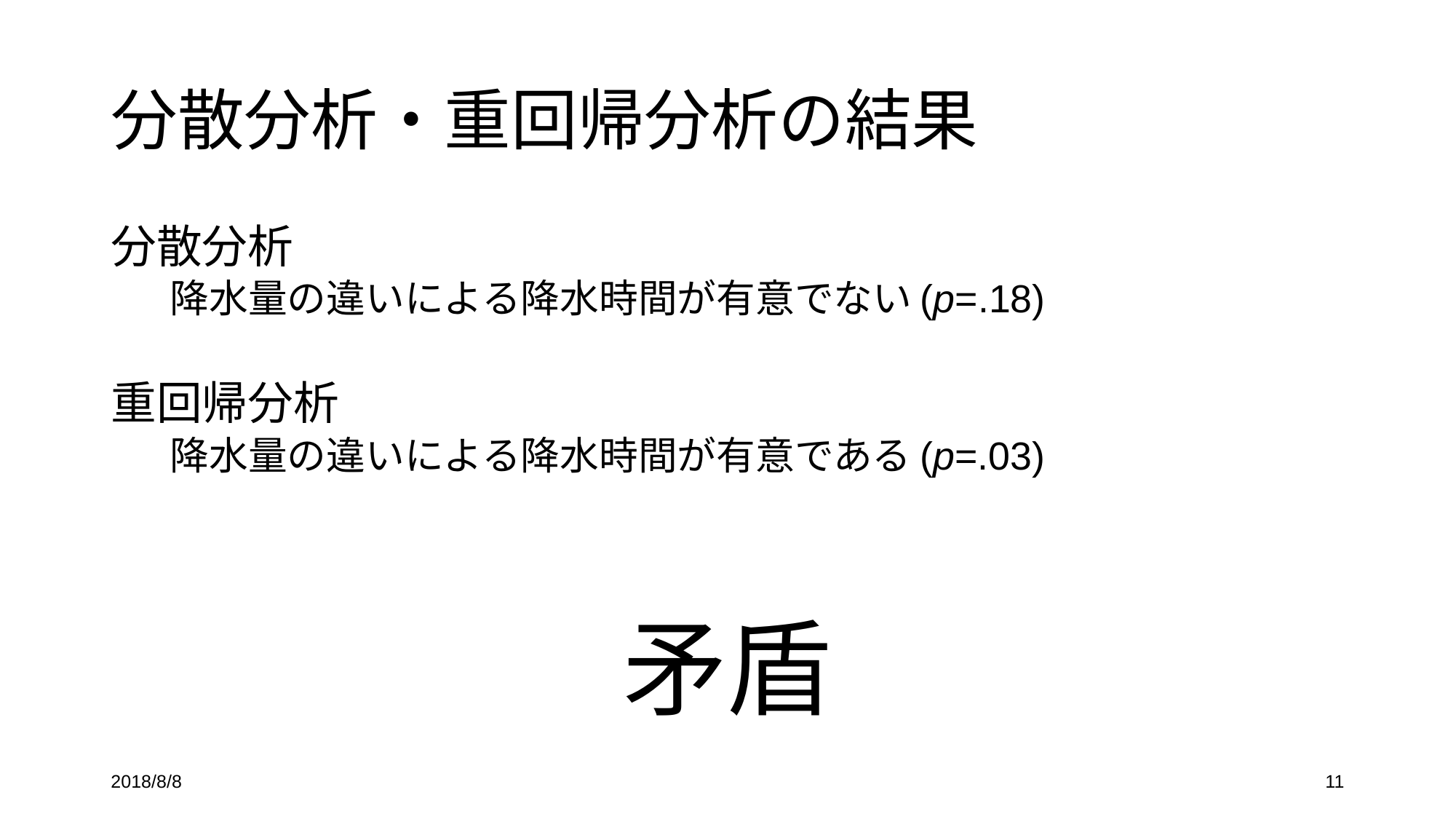

# 分散分析・重回帰分析の結果
分散分析
降水量の違いによる降水時間が有意でない(p=.18)

重回帰分析
降水量の違いによる降水時間が有意である(p=.03)

矛盾

2018/8/8
11